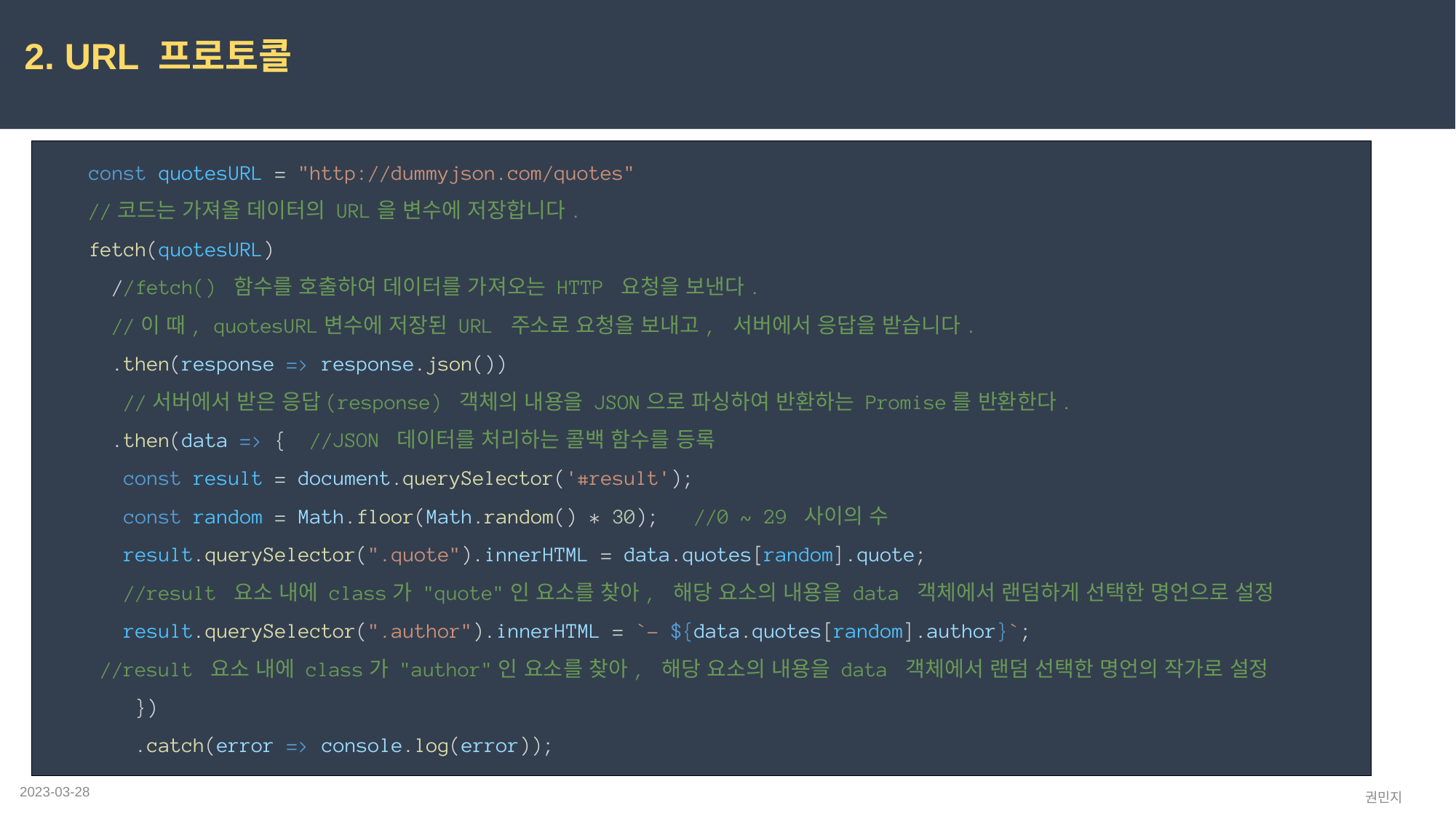

2. URL 프로토콜
    const quotesURL = "http://dummyjson.com/quotes"
    //코드는 가져올 데이터의 URL을 변수에 저장합니다.
    fetch(quotesURL)
      //fetch() 함수를 호출하여 데이터를 가져오는 HTTP 요청을 보낸다.
      //이 때, quotesURL변수에 저장된 URL 주소로 요청을 보내고, 서버에서 응답을 받습니다.
      .then(response => response.json())
       //서버에서 받은 응답(response) 객체의 내용을 JSON으로 파싱하여 반환하는 Promise를 반환한다.
      .then(data => {  //JSON 데이터를 처리하는 콜백 함수를 등록
       const result = document.querySelector('#result');
       const random = Math.floor(Math.random() * 30);   //0 ~ 29 사이의 수
       result.querySelector(".quote").innerHTML = data.quotes[random].quote;
       //result 요소 내에 class가 "quote"인 요소를 찾아, 해당 요소의 내용을 data 객체에서 랜덤하게 선택한 명언으로 설정
       result.querySelector(".author").innerHTML = `- ${data.quotes[random].author}`;
     //result 요소 내에 class가 "author"인 요소를 찾아, 해당 요소의 내용을 data 객체에서 랜덤 선택한 명언의 작가로 설정
        })
        .catch(error => console.log(error));
2023-03-28
권민지